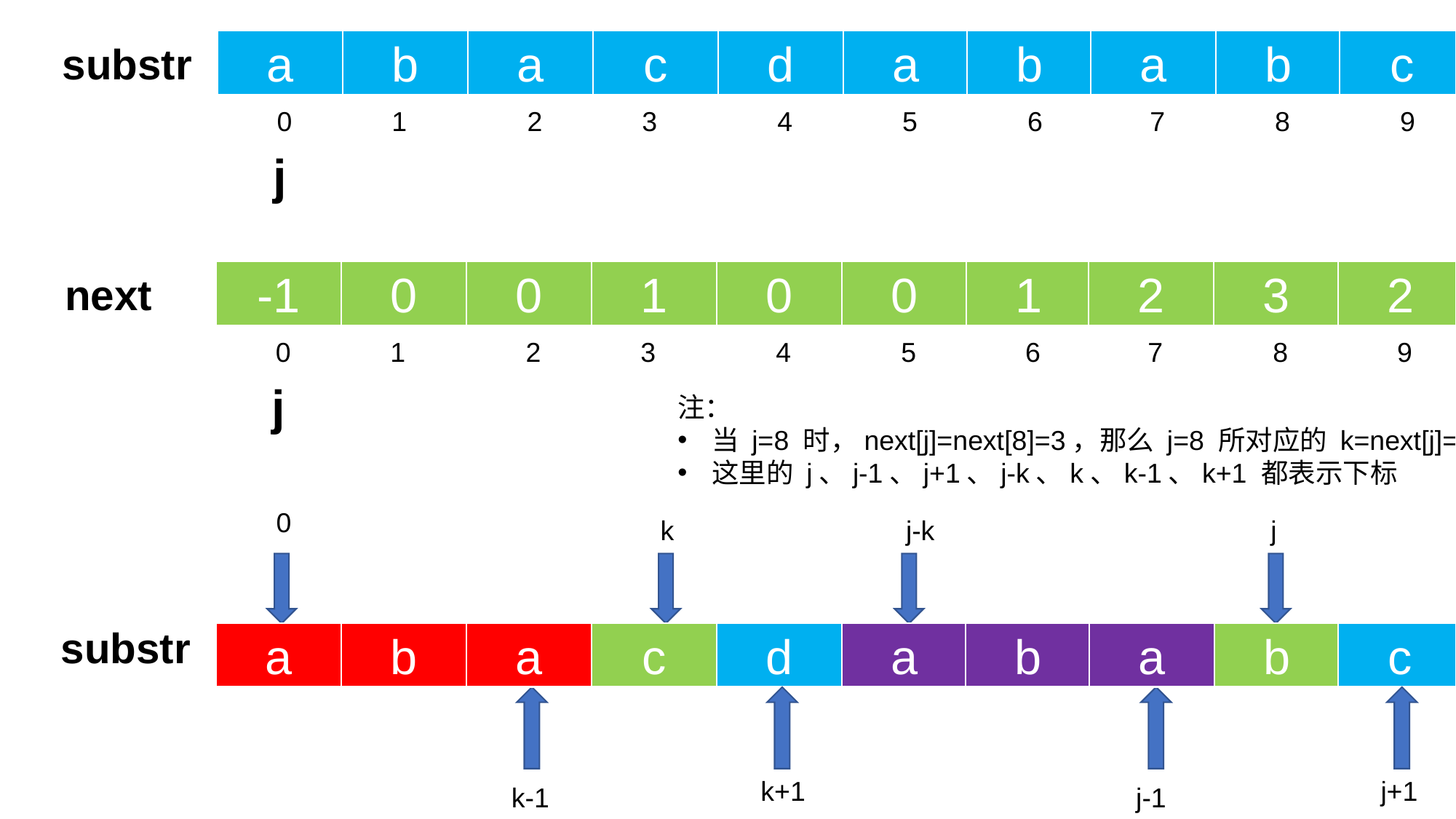

a
b
a
c
d
a
b
a
b
c
substr
0
1
2
3
4
5
6
7
8
9
j
-1
0
0
1
0
0
1
2
3
2
next

0
1
2
3
4
5
6
7
8
9
j
注：
当 j=8 时，next[j]=next[8]=3，那么 j=8 所对应的 k=next[j]=3；
这里的 j、j-1、j+1、j-k、k、k-1、k+1 都表示下标
0
k
j-k
j

substr
a
b
a
c
d
a
b
a
b
c

k+1
j+1
k-1
j-1